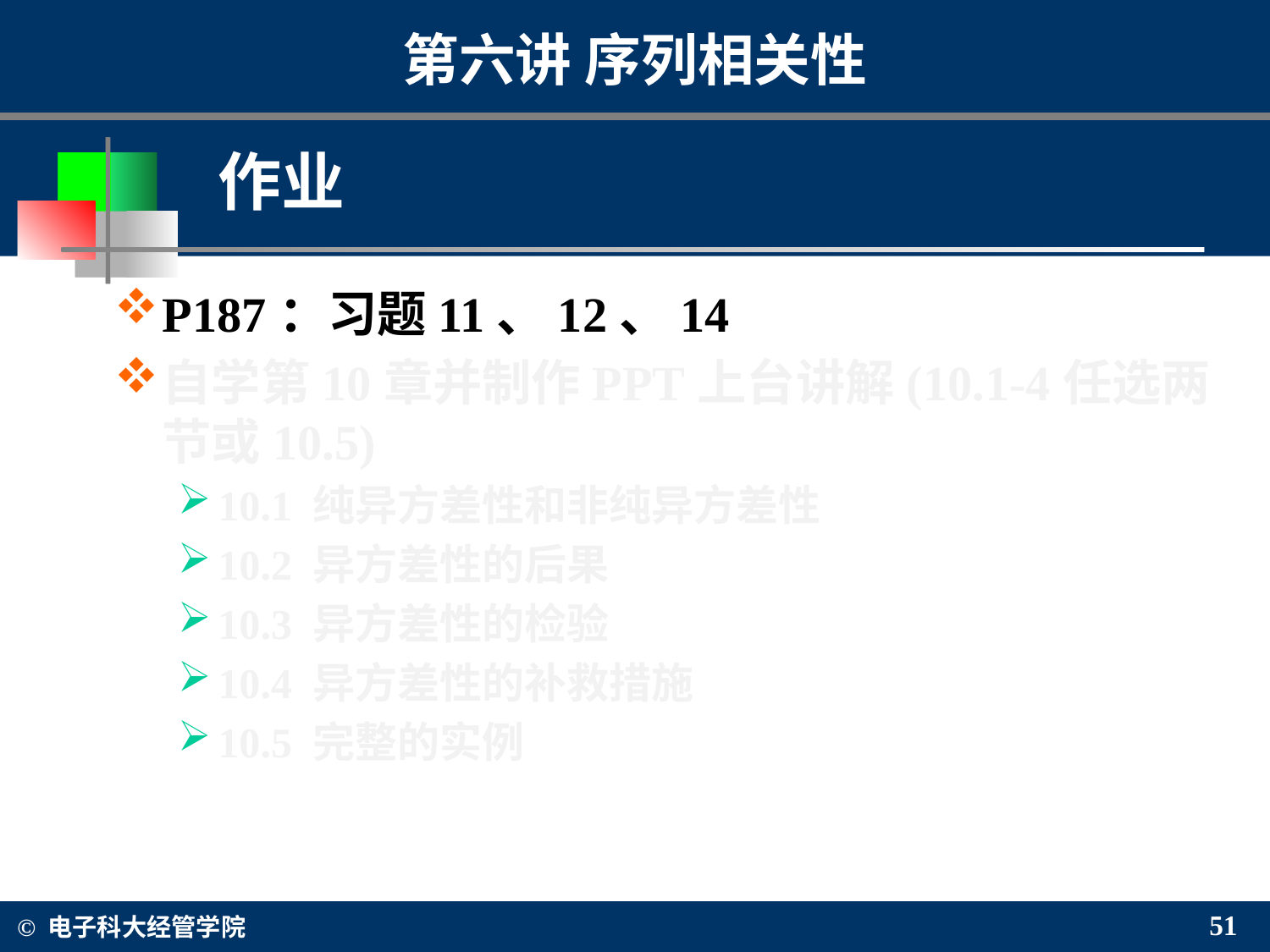

作业
P187：习题11、12、14
自学第10章并制作PPT上台讲解(10.1-4任选两节或10.5)
10.1 纯异方差性和非纯异方差性
10.2 异方差性的后果
10.3 异方差性的检验
10.4 异方差性的补救措施
10.5 完整的实例